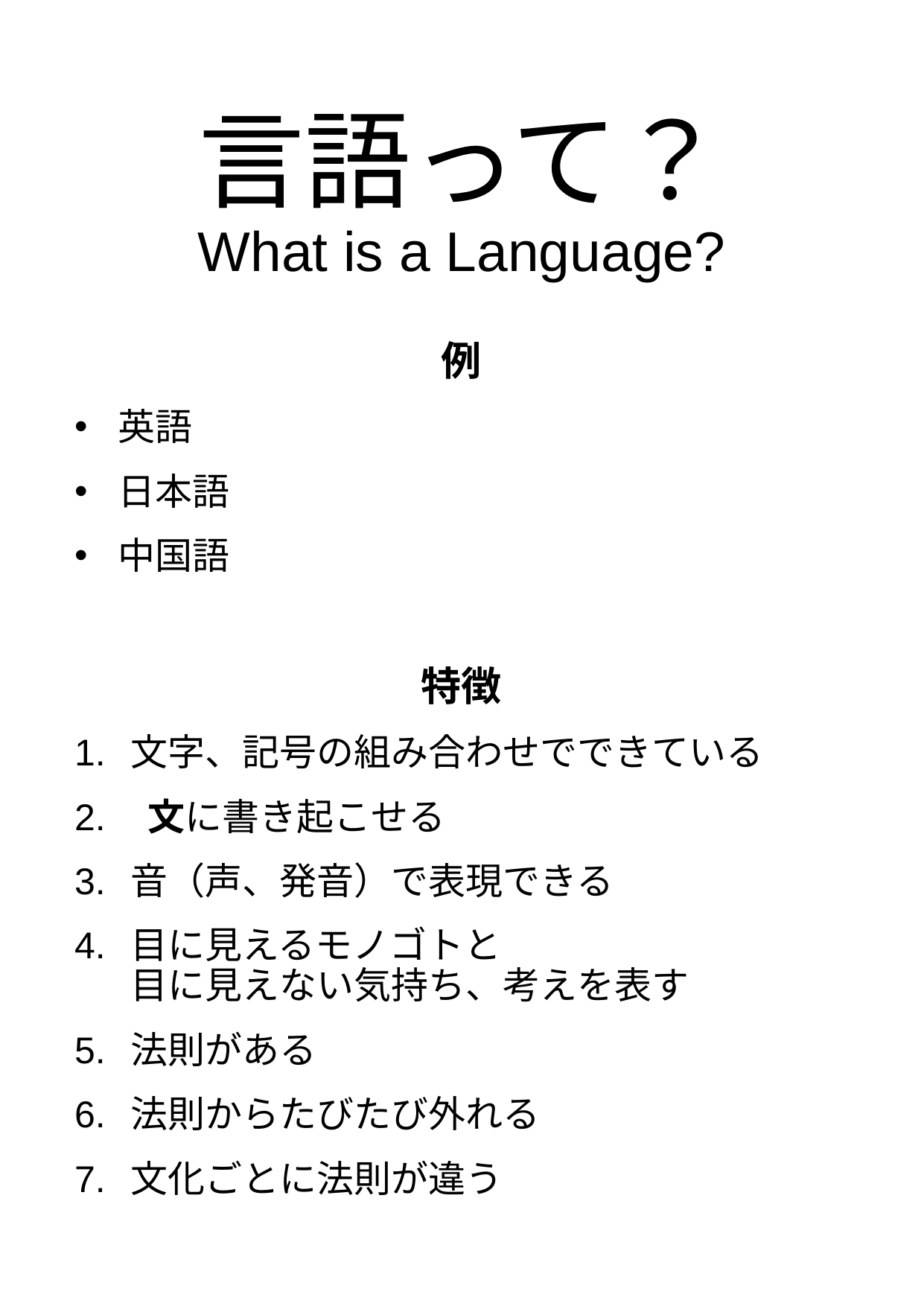

# 言語って？ What is a Language?
例
英語
日本語
中国語

特徴
文字、記号の組み合わせでできている
 文に書き起こせる
音（声、発音）で表現できる
目に見えるモノゴトと
目に見えない気持ち、考えを表す
法則がある
法則からたびたび外れる
文化ごとに法則が違う